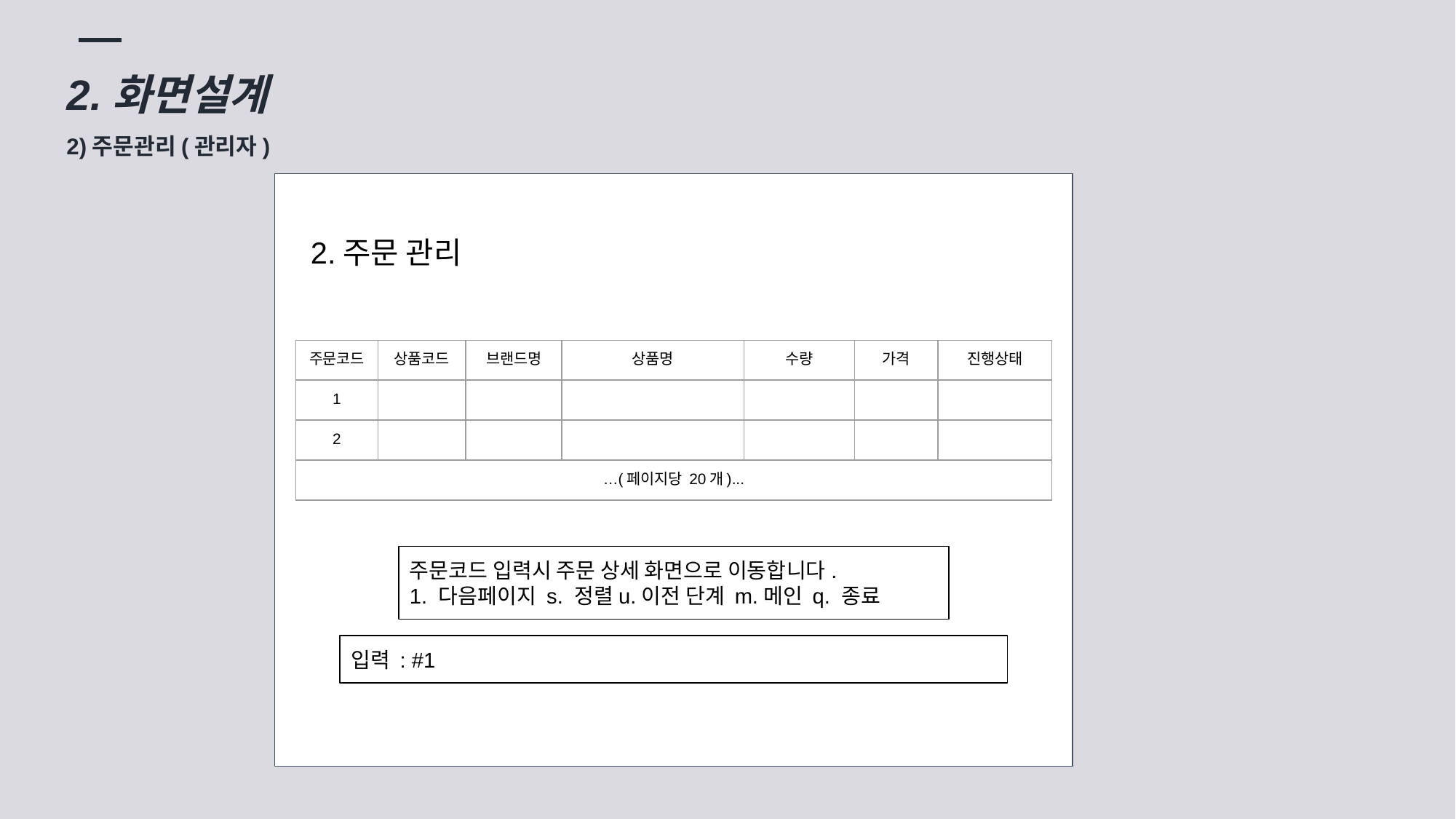

2.화면설계
2)주문관리(관리자)

2.주문 관리
| 주문코드 | 상품코드 | 브랜드명 | 상품명 | 수량 | 가격 | 진행상태 |
| --- | --- | --- | --- | --- | --- | --- |
| 1 |  |  |  |  |  |  |
| 2 |  |  |  |  |  |  |
| …(페이지당 20개)... |  |  |  |  |  |  |
주문코드 입력시 주문 상세 화면으로 이동합니다.
1. 다음페이지 s. 정렬u.이전 단계 m.메인 q. 종료
입력 : #1